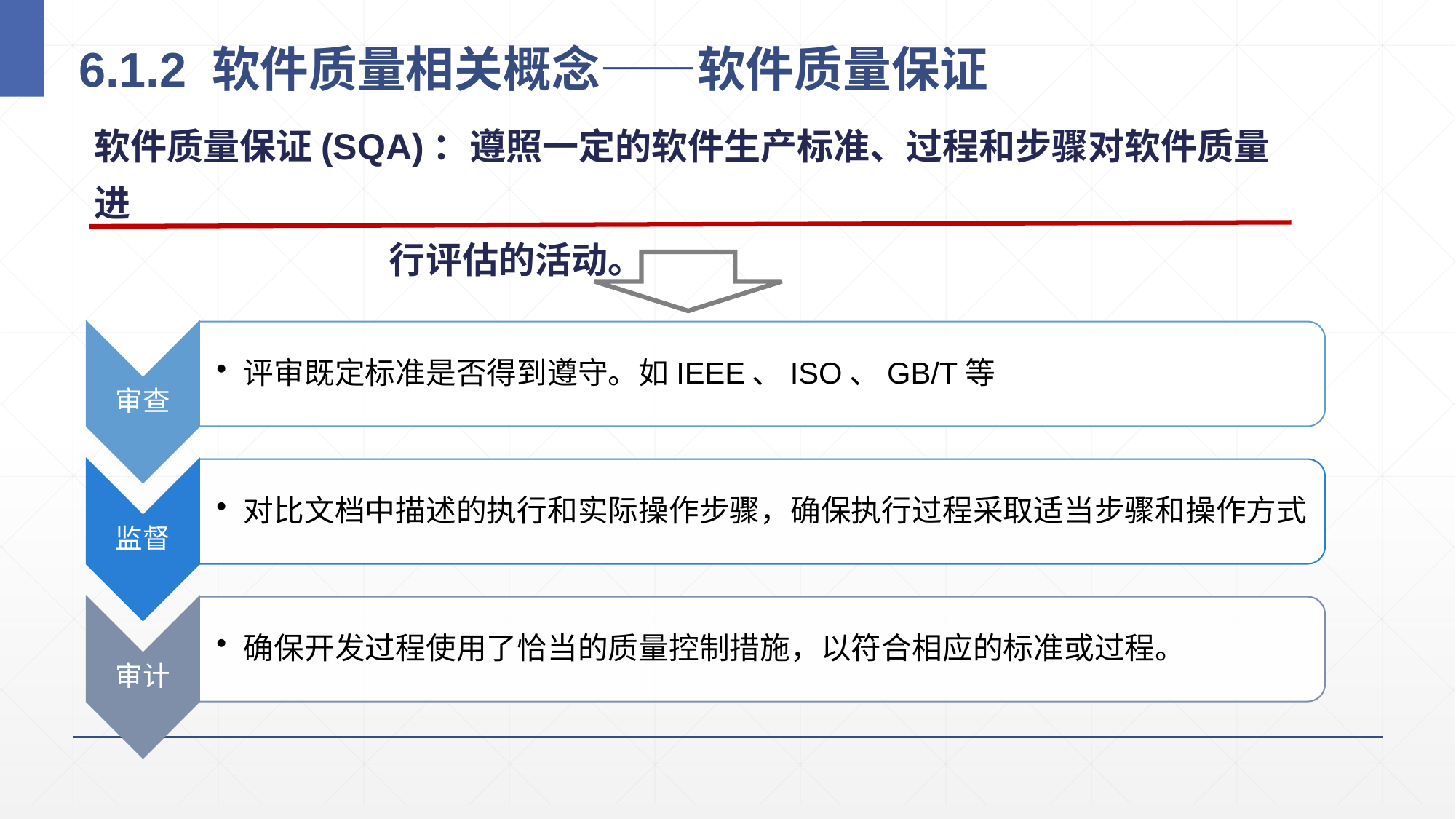

# 6.1.2 软件质量相关概念——软件质量保证
软件质量保证(SQA)：遵照一定的软件生产标准、过程和步骤对软件质量进
                                   行评估的活动。

审查
评审既定标准是否得到遵守。如IEEE、ISO、GB/T等
监督
对比文档中描述的执行和实际操作步骤，确保执行过程采取适当步骤和操作方式
审计
确保开发过程使用了恰当的质量控制措施，以符合相应的标准或过程。